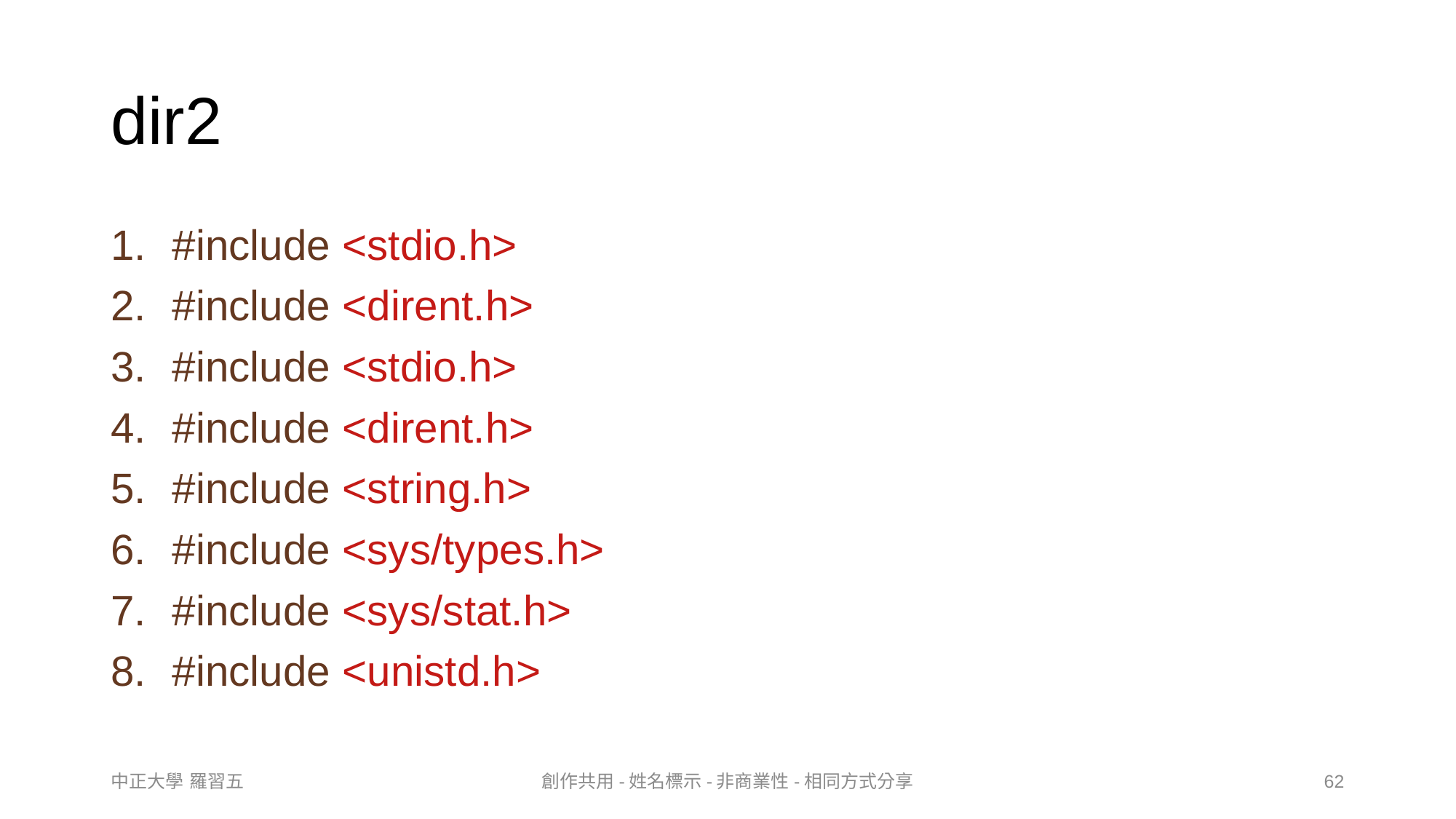

dir2
#include <stdio.h>
#include <dirent.h>
#include <stdio.h>
#include <dirent.h>
#include <string.h>
#include <sys/types.h>
#include <sys/stat.h>
#include <unistd.h>
中正大學 羅習五
創作共用-姓名標示-非商業性-相同方式分享
62